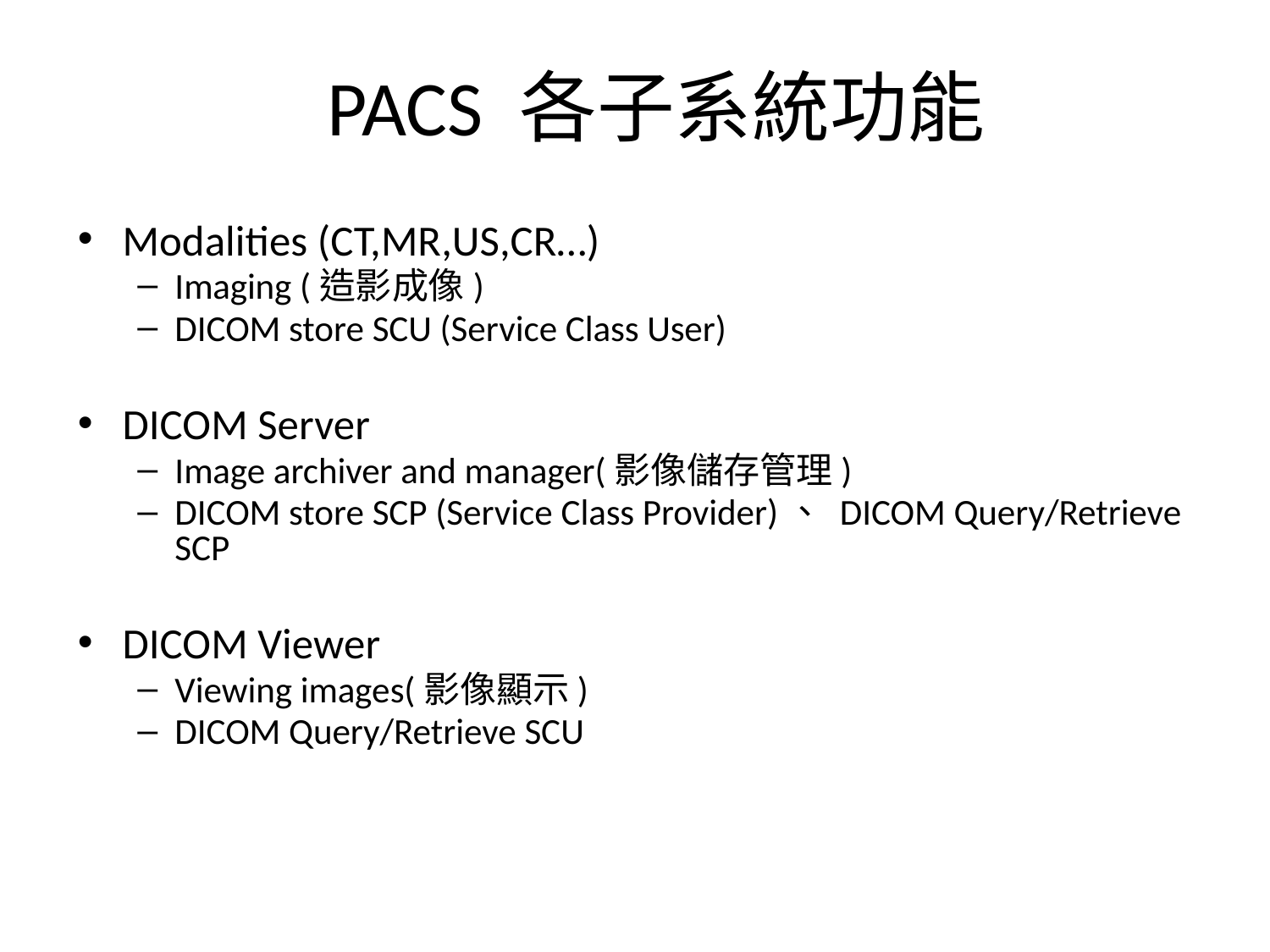

# PACS 各子系統功能
Modalities (CT,MR,US,CR…)
Imaging (造影成像)
DICOM store SCU (Service Class User)

DICOM Server
Image archiver and manager(影像儲存管理)
DICOM store SCP (Service Class Provider)、 DICOM Query/Retrieve SCP

DICOM Viewer
Viewing images(影像顯示)
DICOM Query/Retrieve SCU